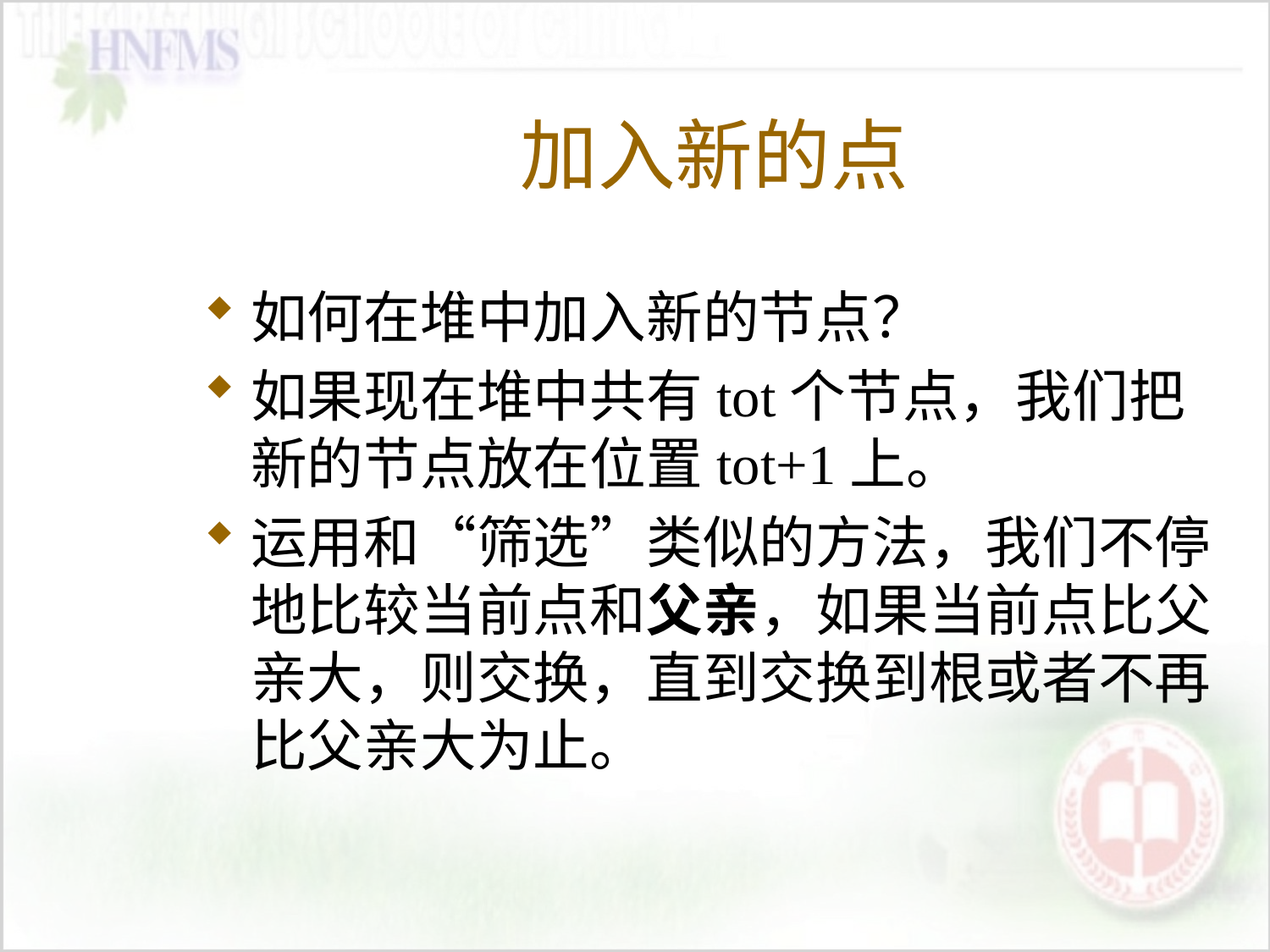

# 加入新的点
如何在堆中加入新的节点？
如果现在堆中共有tot个节点，我们把新的节点放在位置tot+1上。
运用和“筛选”类似的方法，我们不停地比较当前点和父亲，如果当前点比父亲大，则交换，直到交换到根或者不再比父亲大为止。